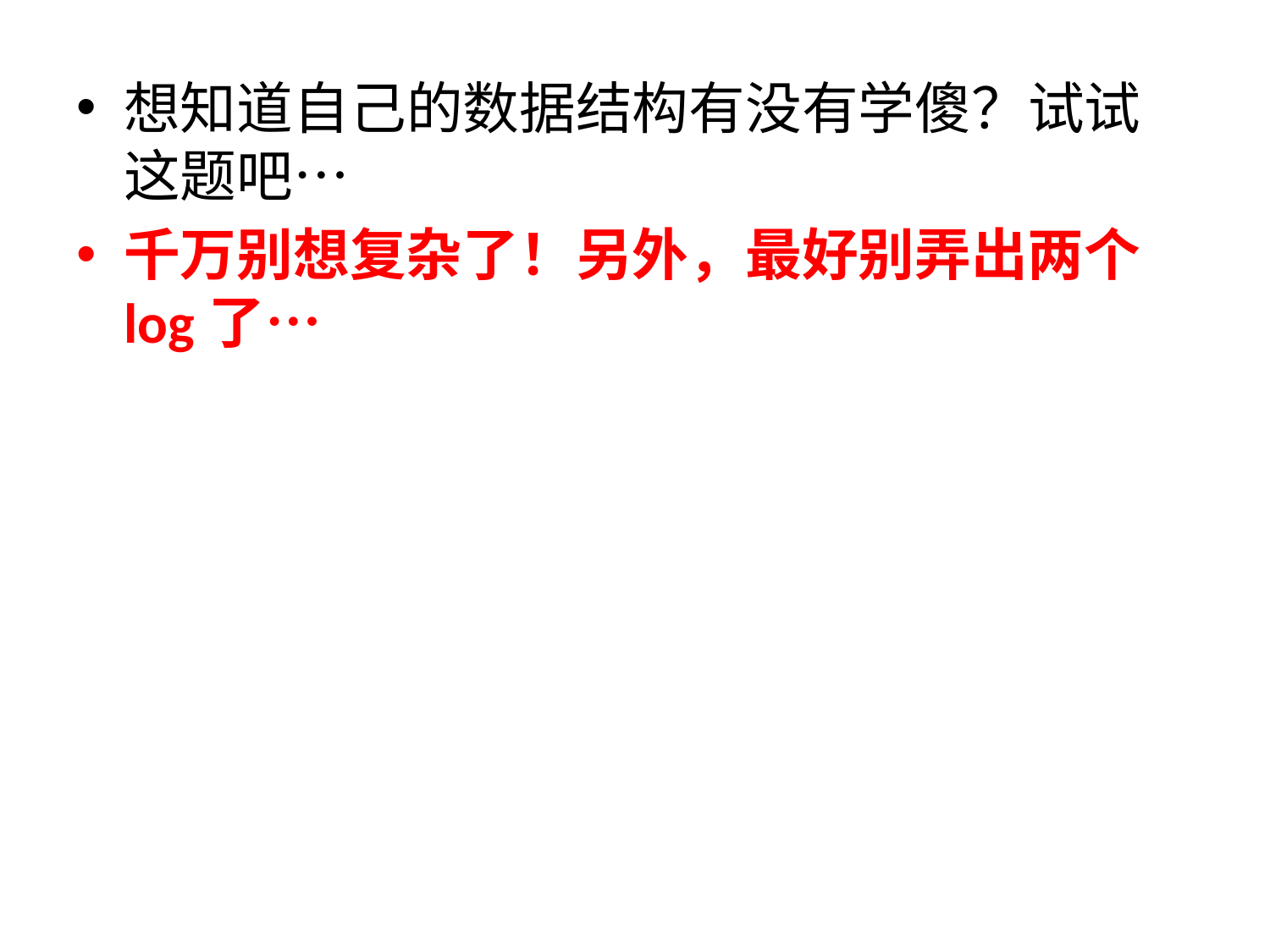

想知道自己的数据结构有没有学傻？试试这题吧…
千万别想复杂了！另外，最好别弄出两个log了…